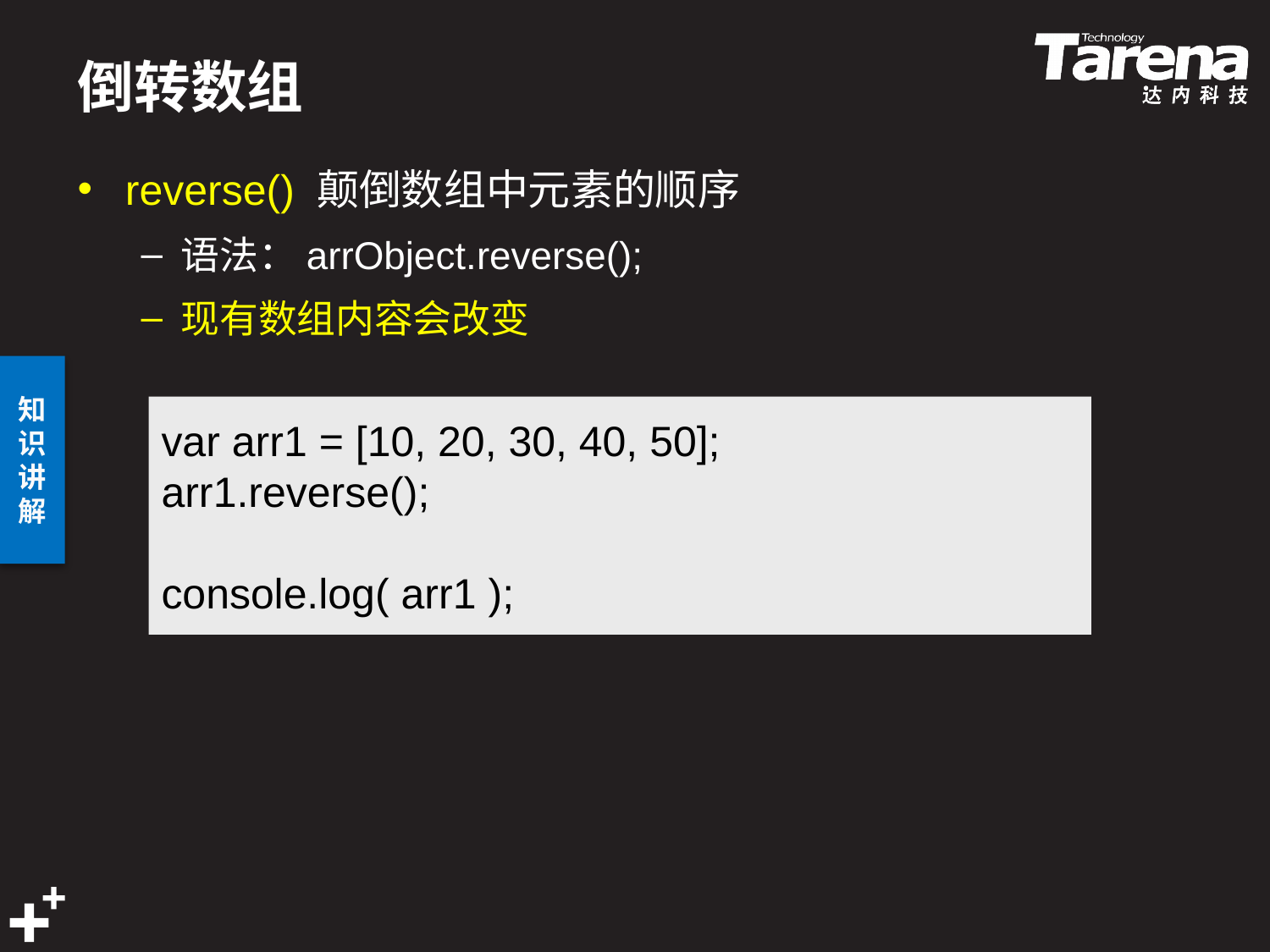

# 倒转数组
reverse() 颠倒数组中元素的顺序
语法：arrObject.reverse();
现有数组内容会改变

var arr1 = [10, 20, 30, 40, 50];
arr1.reverse();

console.log( arr1 );